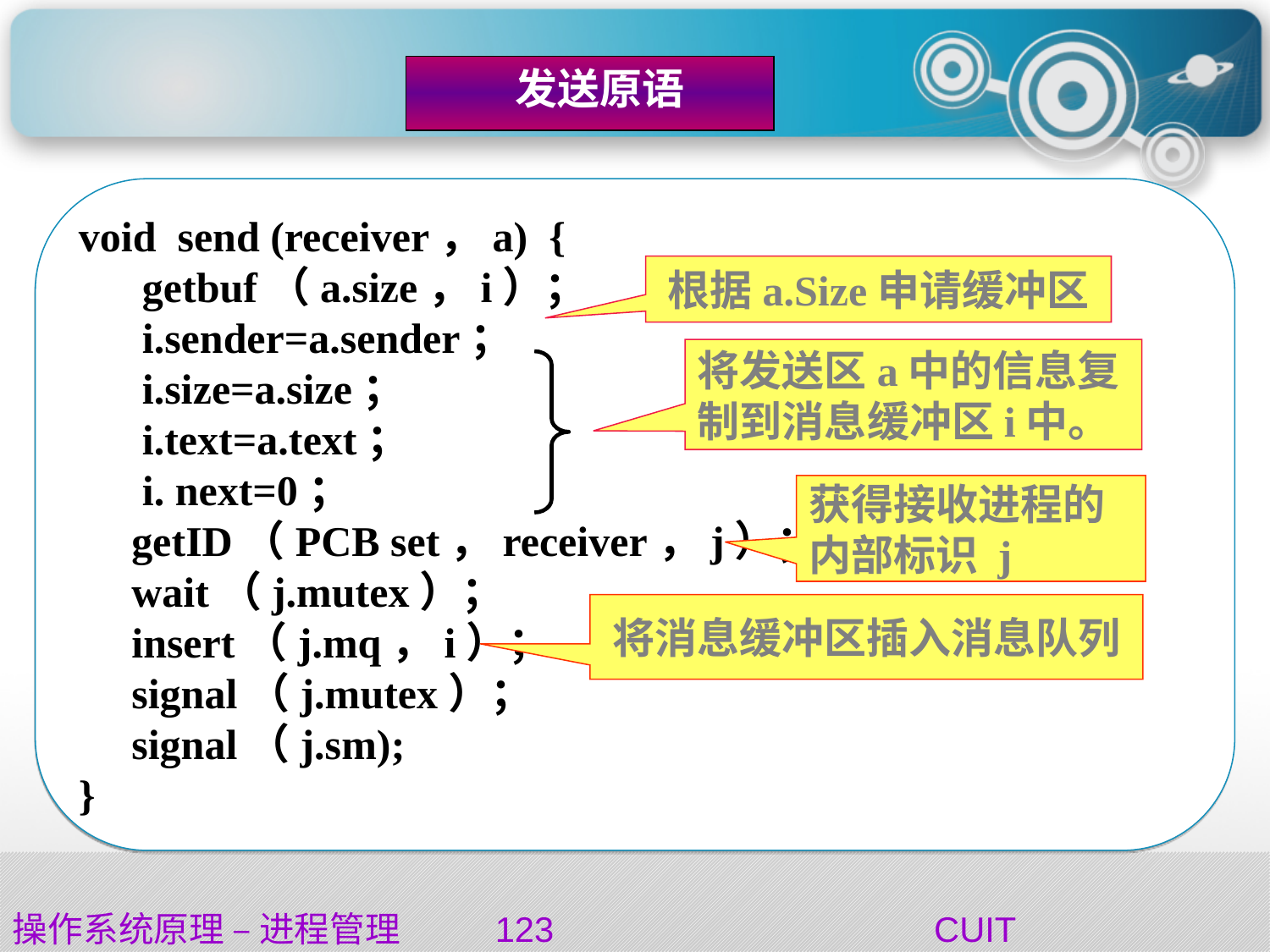

#
 发送原语
void  send (receiver，a)  {
      getbuf（a.size，i）；
      i.sender=a.sender；
      i.size=a.size；
      i.text=a.text；
      i. next=0；
     getID（PCB set，receiver，j）；
     wait（j.mutex）；
     insert（j.mq，i）；
     signal（j.mutex）；
     signal（j.sm);
}
根据a.Size申请缓冲区
将发送区a中的信息复
制到消息缓冲区i中。

获得接收进程的
内部标识 j
将消息缓冲区插入消息队列